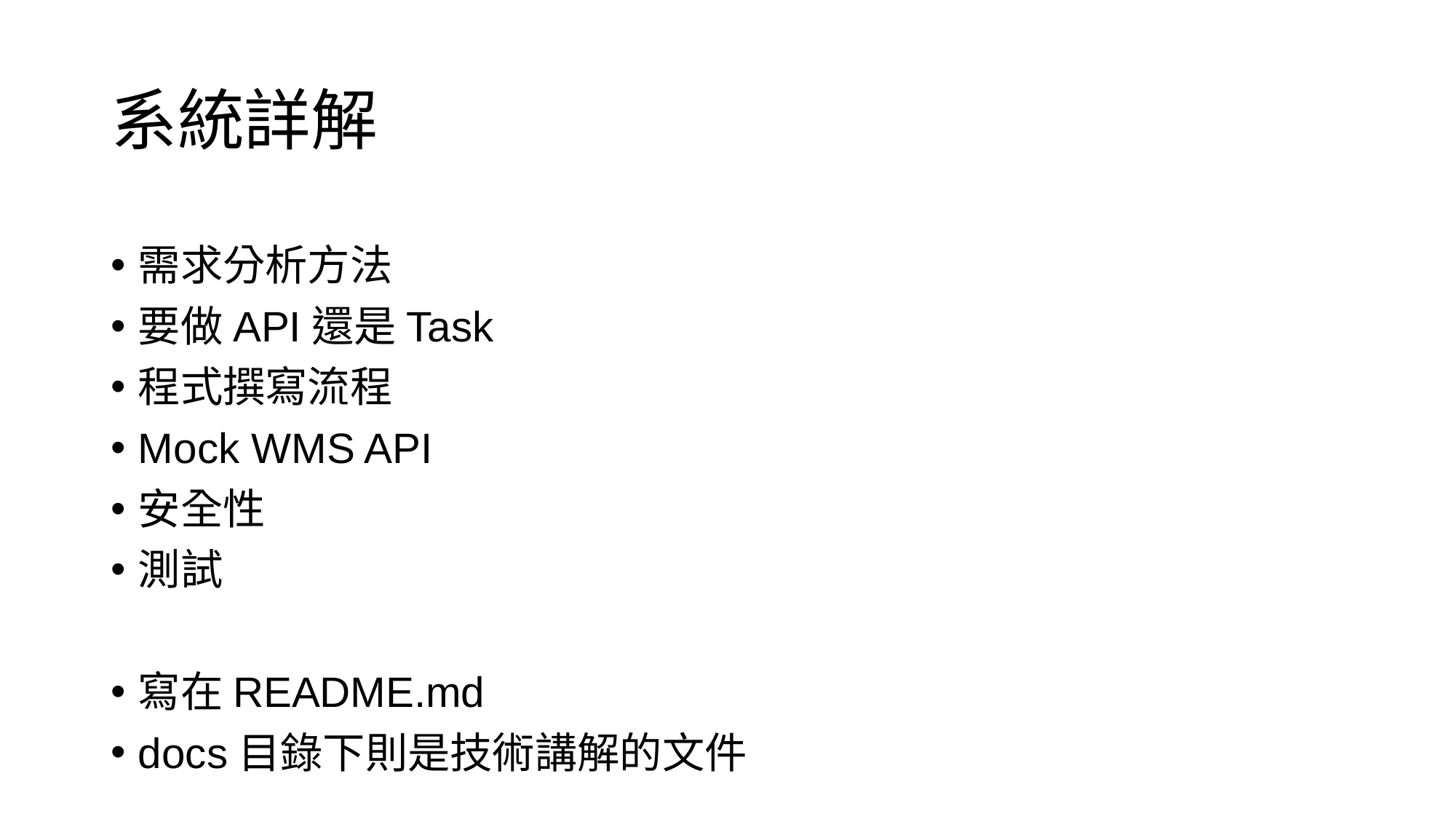

# 系統詳解

需求分析方法
要做API還是Task
程式撰寫流程
Mock WMS API
安全性
測試

寫在README.md
docs目錄下則是技術講解的文件